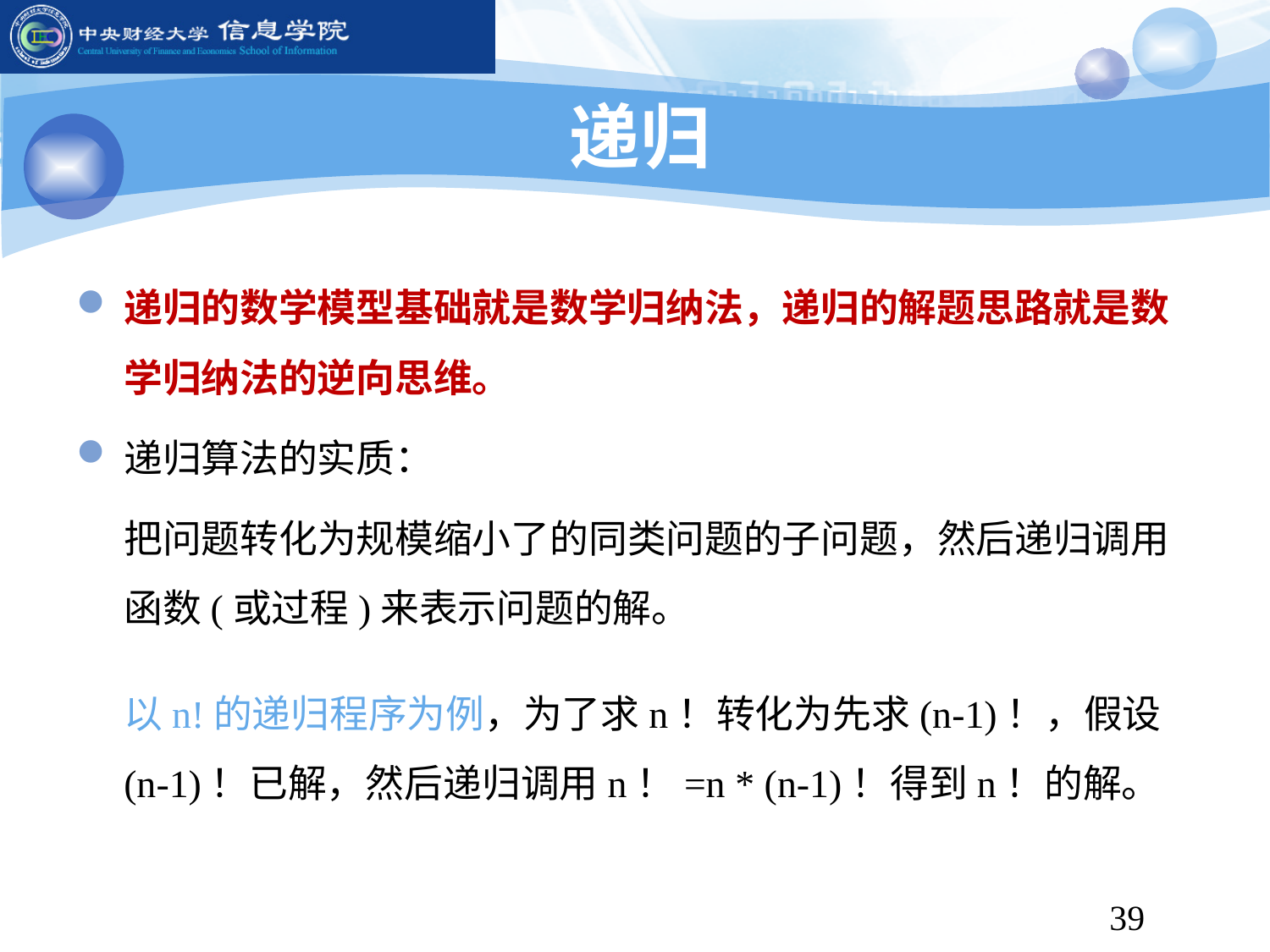

# 递归
递归的数学模型基础就是数学归纳法，递归的解题思路就是数学归纳法的逆向思维。
递归算法的实质：
把问题转化为规模缩小了的同类问题的子问题，然后递归调用函数(或过程)来表示问题的解。

以n!的递归程序为例，为了求n！转化为先求(n-1)！，假设(n-1)！已解，然后递归调用n！=n * (n-1)！得到n！的解。